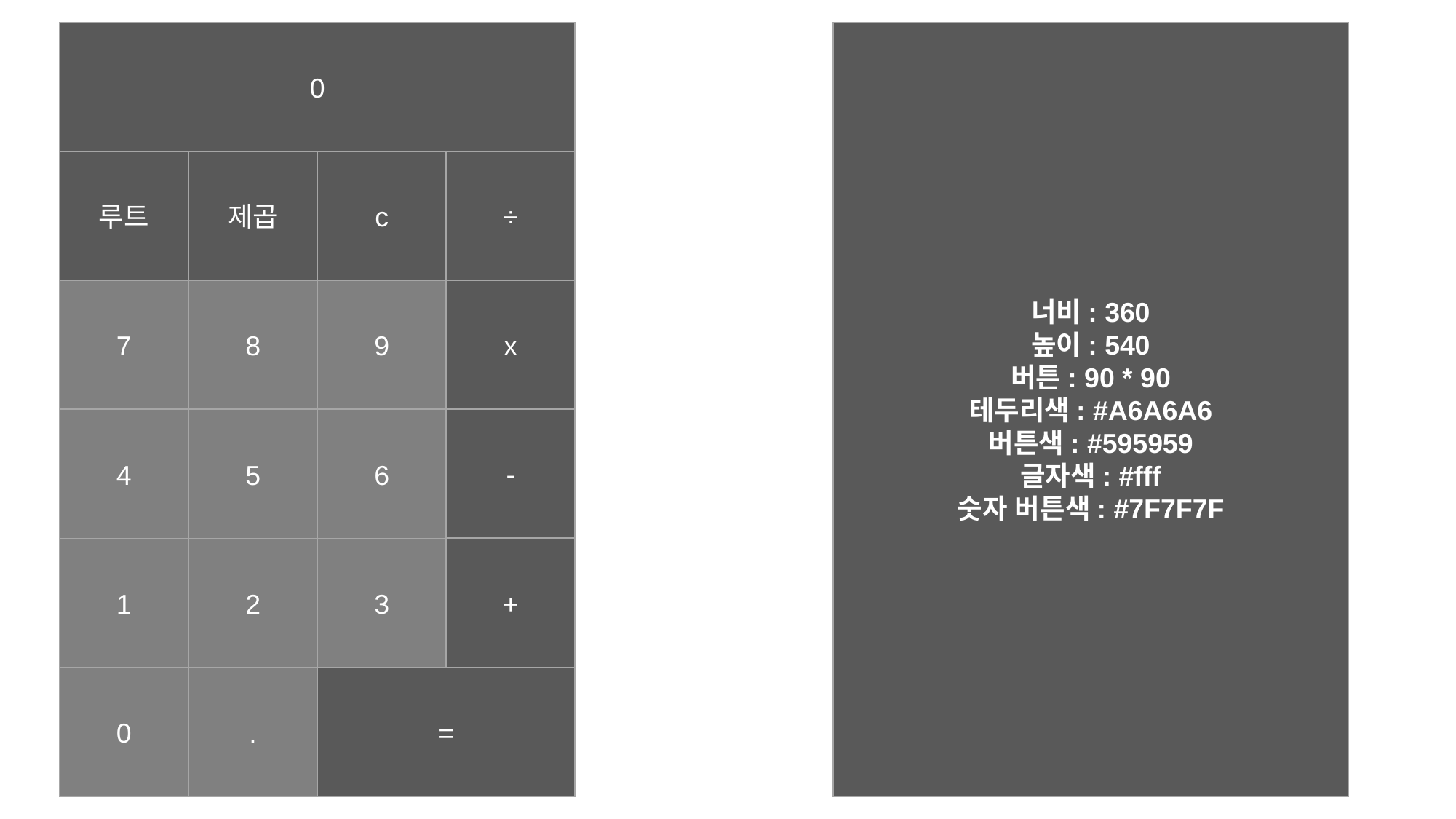

너비: 360
높이: 540
버튼: 90 * 90
테두리색: #A6A6A6
버튼색: #595959
글자색: #fff
숫자 버튼색: #7F7F7F
0
루트
제곱
c
÷
x
7
8
9
-
4
5
6
1
2
3
+
0
.
=